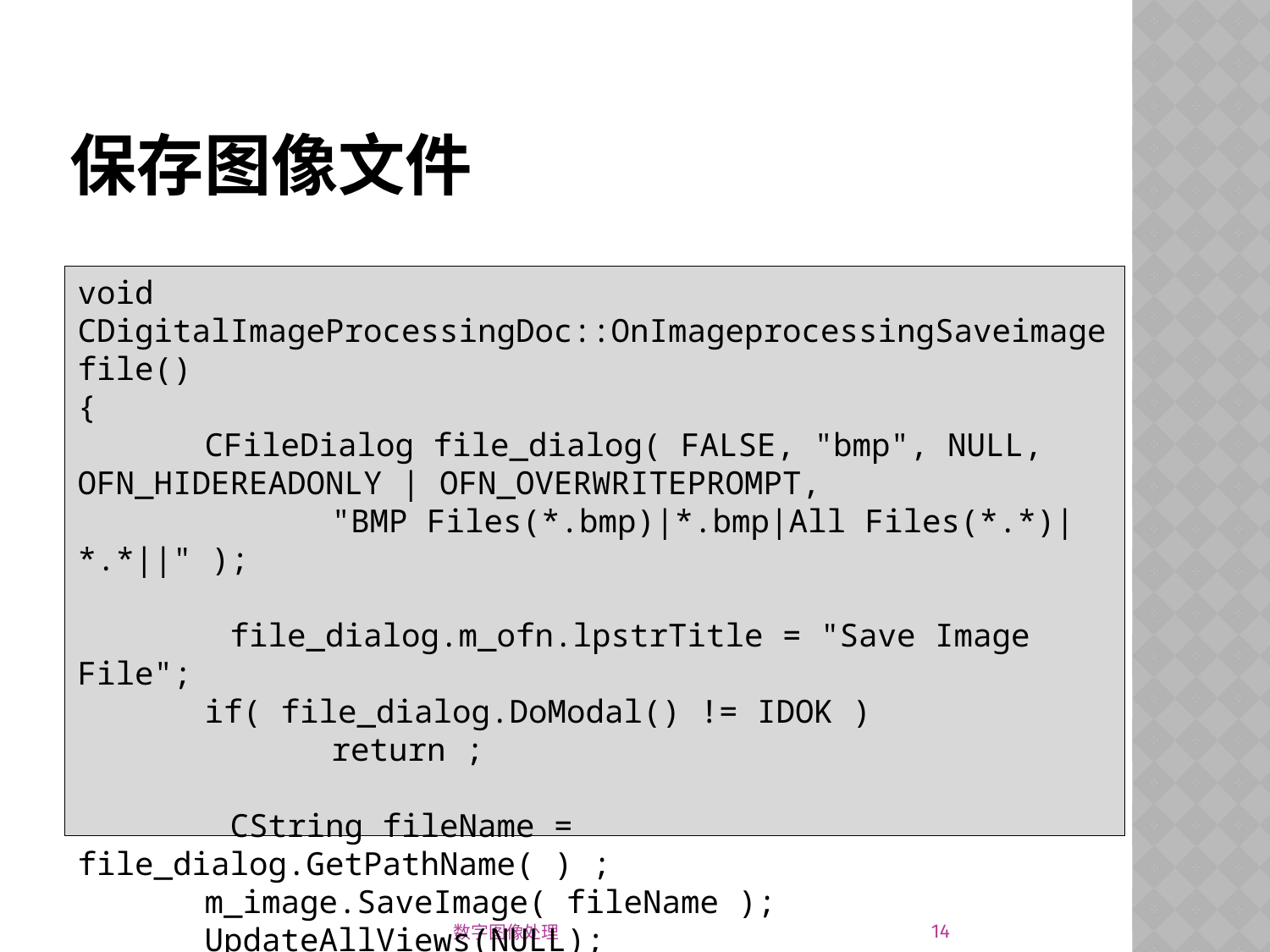

# 保存图像文件
void CDigitalImageProcessingDoc::OnImageprocessingSaveimagefile()
{
	CFileDialog file_dialog( FALSE, "bmp", NULL, OFN_HIDEREADONLY | OFN_OVERWRITEPROMPT,
		"BMP Files(*.bmp)|*.bmp|All Files(*.*)|*.*||" );

        file_dialog.m_ofn.lpstrTitle = "Save Image File";
	if( file_dialog.DoModal() != IDOK )
		return ;

        CString fileName = file_dialog.GetPathName( ) ;
	m_image.SaveImage( fileName );
	UpdateAllViews(NULL);
}
14
数字图像处理